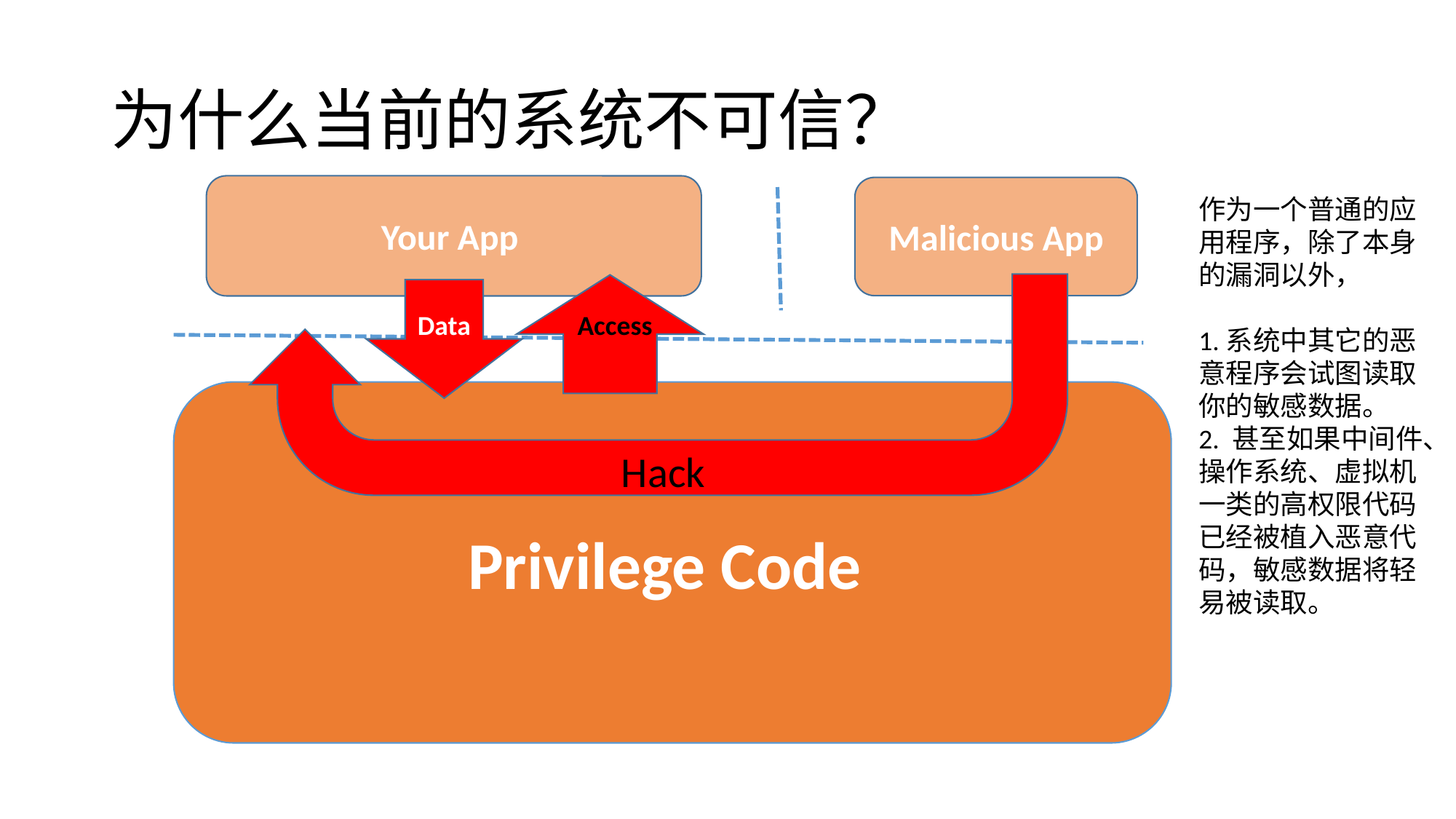

# 为什么当前的系统不可信？
Your App
 Malicious App
作为一个普通的应用程序，除了本身的漏洞以外，

1.系统中其它的恶意程序会试图读取你的敏感数据。
2. 甚至如果中间件、操作系统、虚拟机一类的高权限代码已经被植入恶意代码，敏感数据将轻易被读取。

Data
Access
Privilege Code
Hack